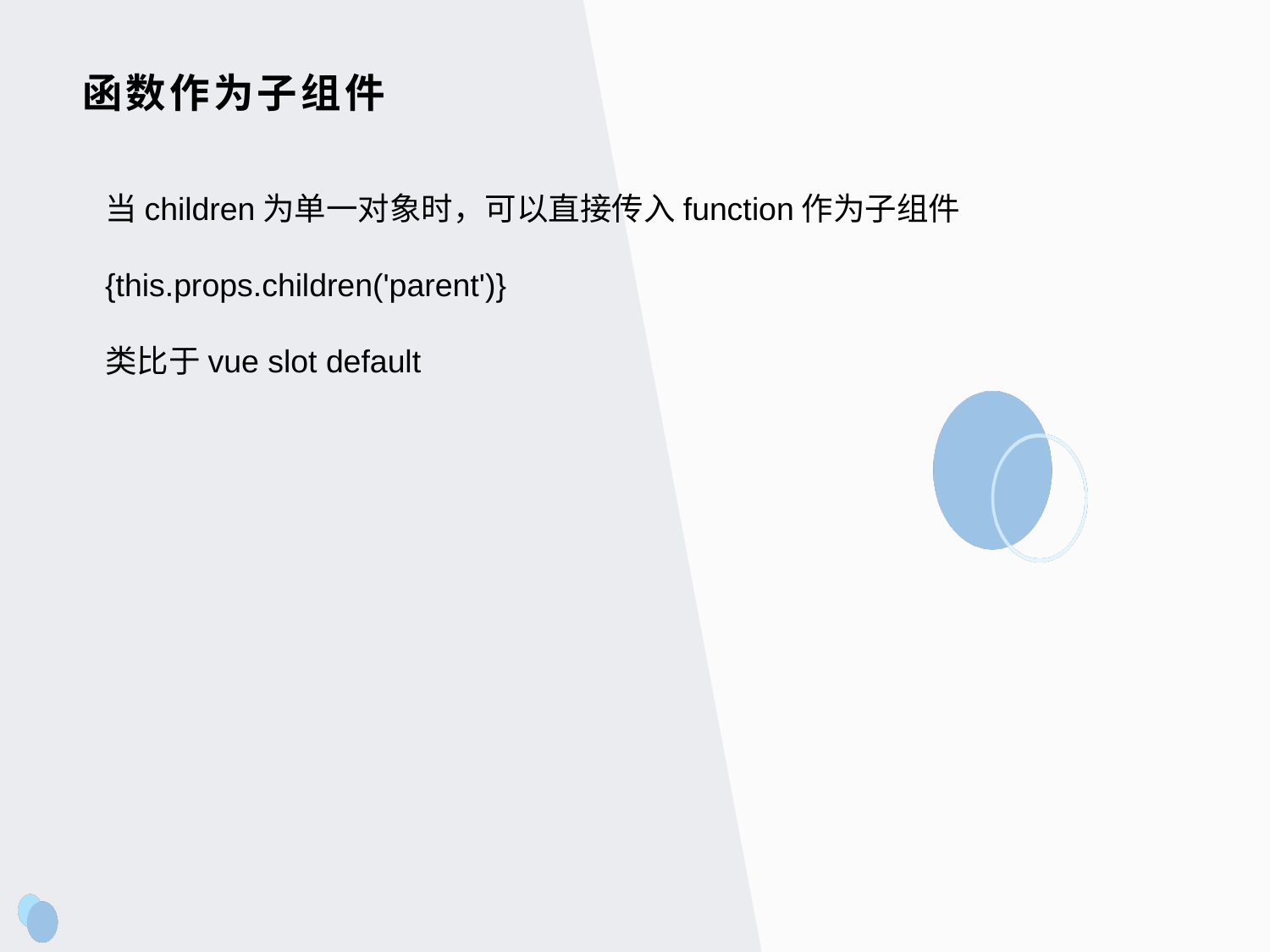

# 函数作为子组件
当children为单一对象时，可以直接传入function作为子组件

{this.props.children('parent')}

类比于vue slot default